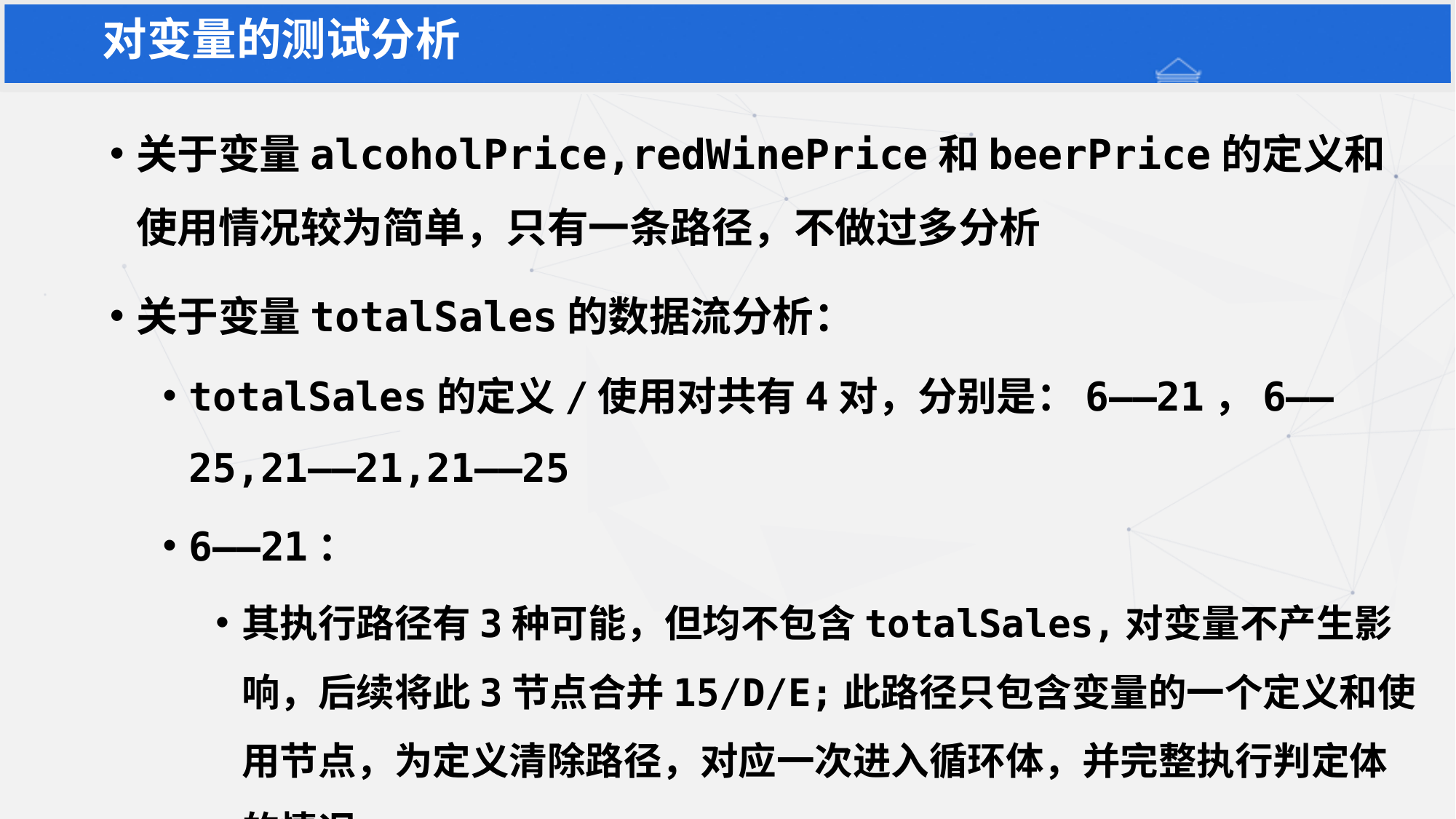

对变量的测试分析
关于变量alcoholPrice,redWinePrice和beerPrice的定义和使用情况较为简单，只有一条路径，不做过多分析
关于变量totalSales的数据流分析：
totalSales的定义/使用对共有4对，分别是：6——21，6——25,21——21,21——25
6——21：
其执行路径有3种可能，但均不包含totalSales,对变量不产生影响，后续将此3节点合并15/D/E;此路径只包含变量的一个定义和使用节点，为定义清除路径，对应一次进入循环体，并完整执行判定体的情况